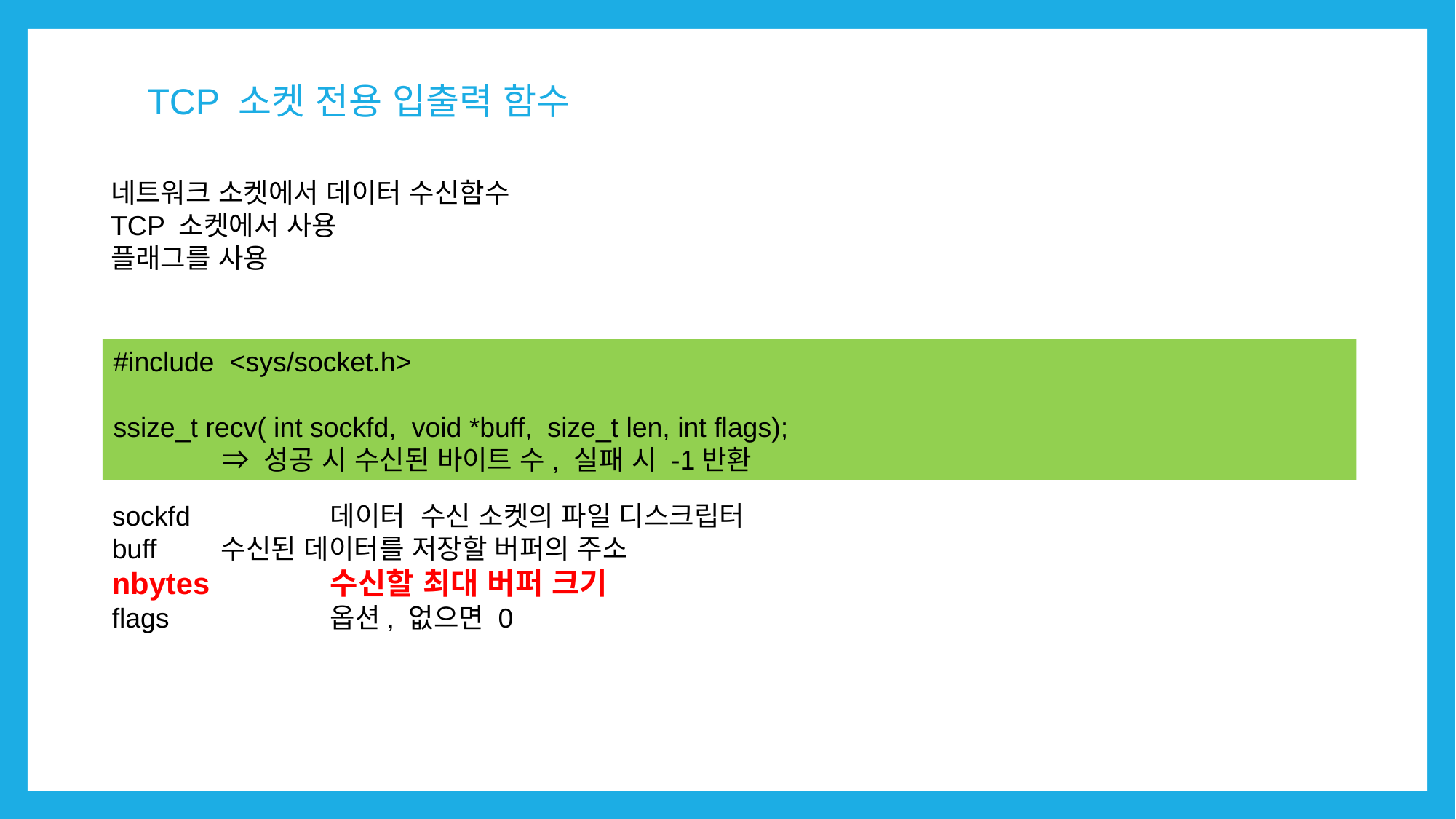

# TCP 소켓 전용 입출력 함수
네트워크 소켓에서 데이터 수신함수
TCP 소켓에서 사용
플래그를 사용
#include  <sys/socket.h>

ssize_t recv( int sockfd,  void *buff,  size_t len, int flags);
	⇒ 성공 시 수신된 바이트 수, 실패 시 -1반환
sockfd	 	데이터  수신 소켓의 파일 디스크립터
buff       	수신된 데이터를 저장할 버퍼의 주소
nbytes	 	수신할 최대 버퍼 크기
flags     		옵션, 없으면 0